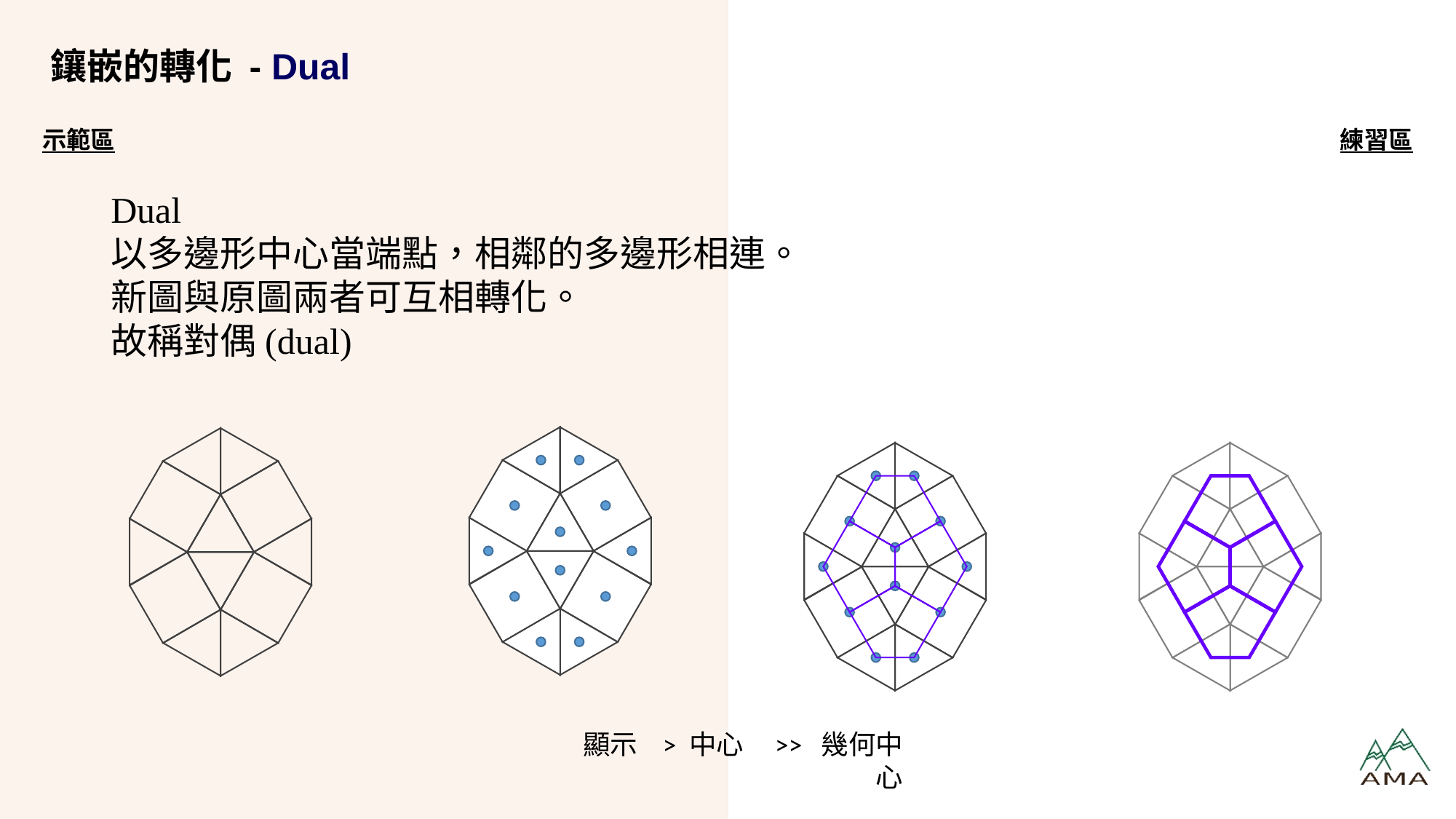

# 鑲嵌的轉化 - Dual

Dual
以多邊形中心當端點，相鄰的多邊形相連。
新圖與原圖兩者可互相轉化。
故稱對偶(dual)

顯示   > 中心    >>  幾何中心